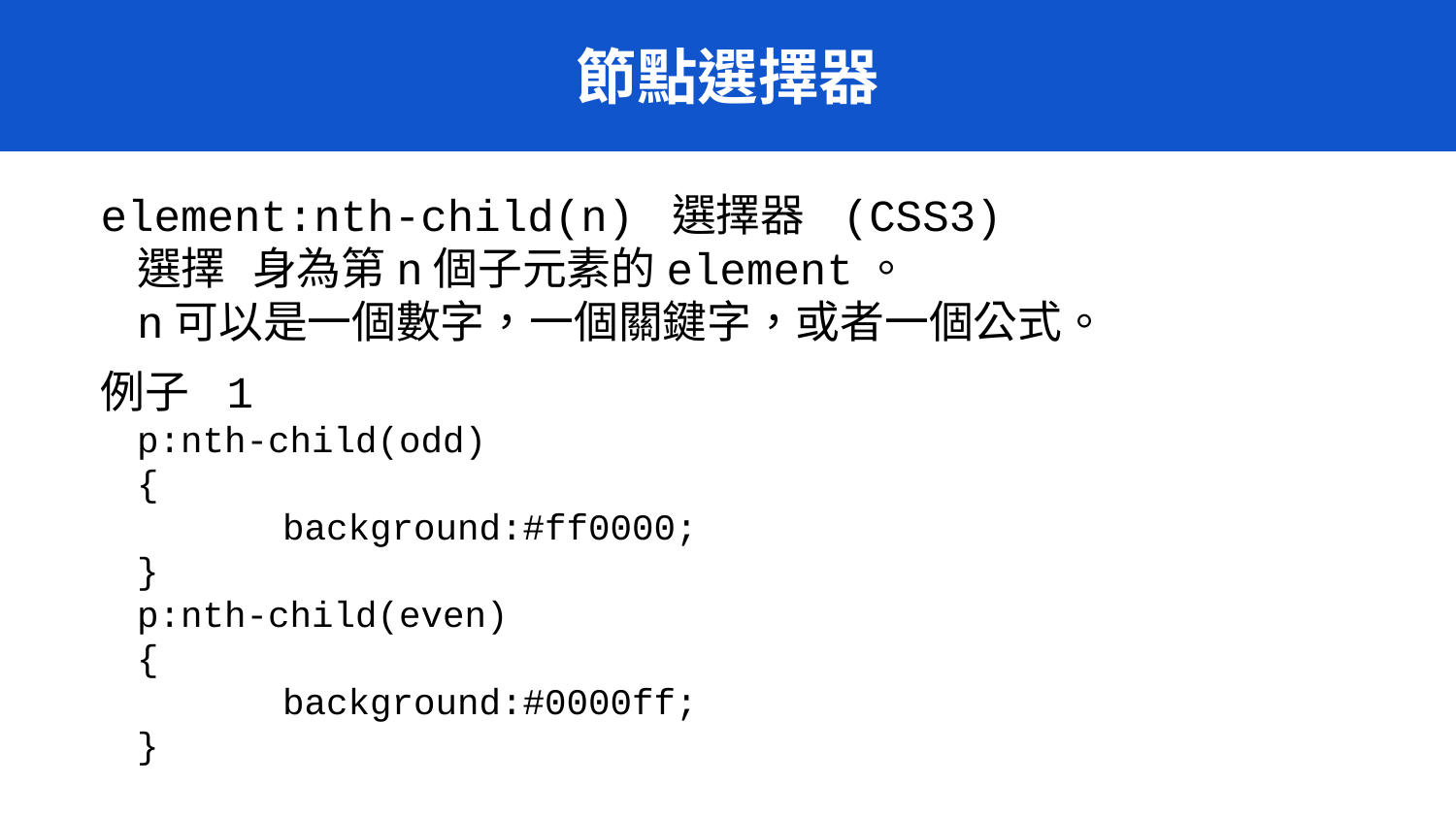

# 節點選擇器
element:nth-child(n) 選擇器 (CSS3)
選擇 身為第n個子元素的element。
n可以是一個數字，一個關鍵字，或者一個公式。
例子 1
p:nth-child(odd)
{
	background:#ff0000;
}
p:nth-child(even)
{
	background:#0000ff;
}